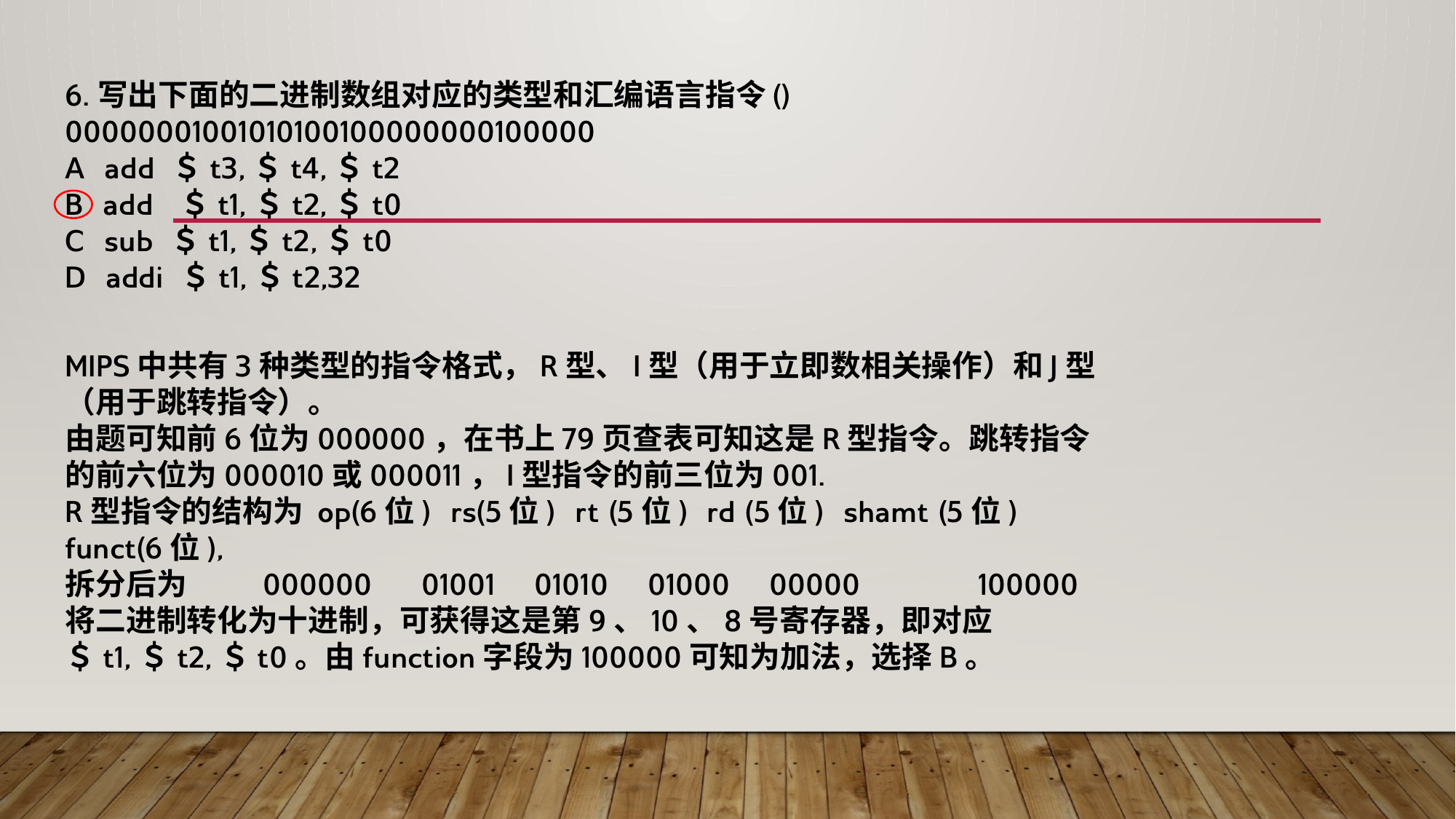

6.写出下面的二进制数组对应的类型和汇编语言指令()
00000001001010100100000000100000
A  add ＄t3,＄t4,＄t2
B  add  ＄t1,＄t2,＄t0
C  sub ＄t1,＄t2,＄t0
D  addi ＄t1,＄t2,32

MIPS中共有3种类型的指令格式，R型、I型（用于立即数相关操作）和J型（用于跳转指令）。
由题可知前6位为000000，在书上79页查表可知这是R型指令。跳转指令的前六位为000010或000011，I型指令的前三位为001.
R型指令的结构为 op(6位)  rs(5位)  rt (5位)  rd (5位)  shamt (5位)   funct(6位),
拆分后为          000000     01001    01010    01000    00000            100000
将二进制转化为十进制，可获得这是第9、10、8号寄存器，即对应＄t1,＄t2,＄t0。由function字段为100000可知为加法，选择B。